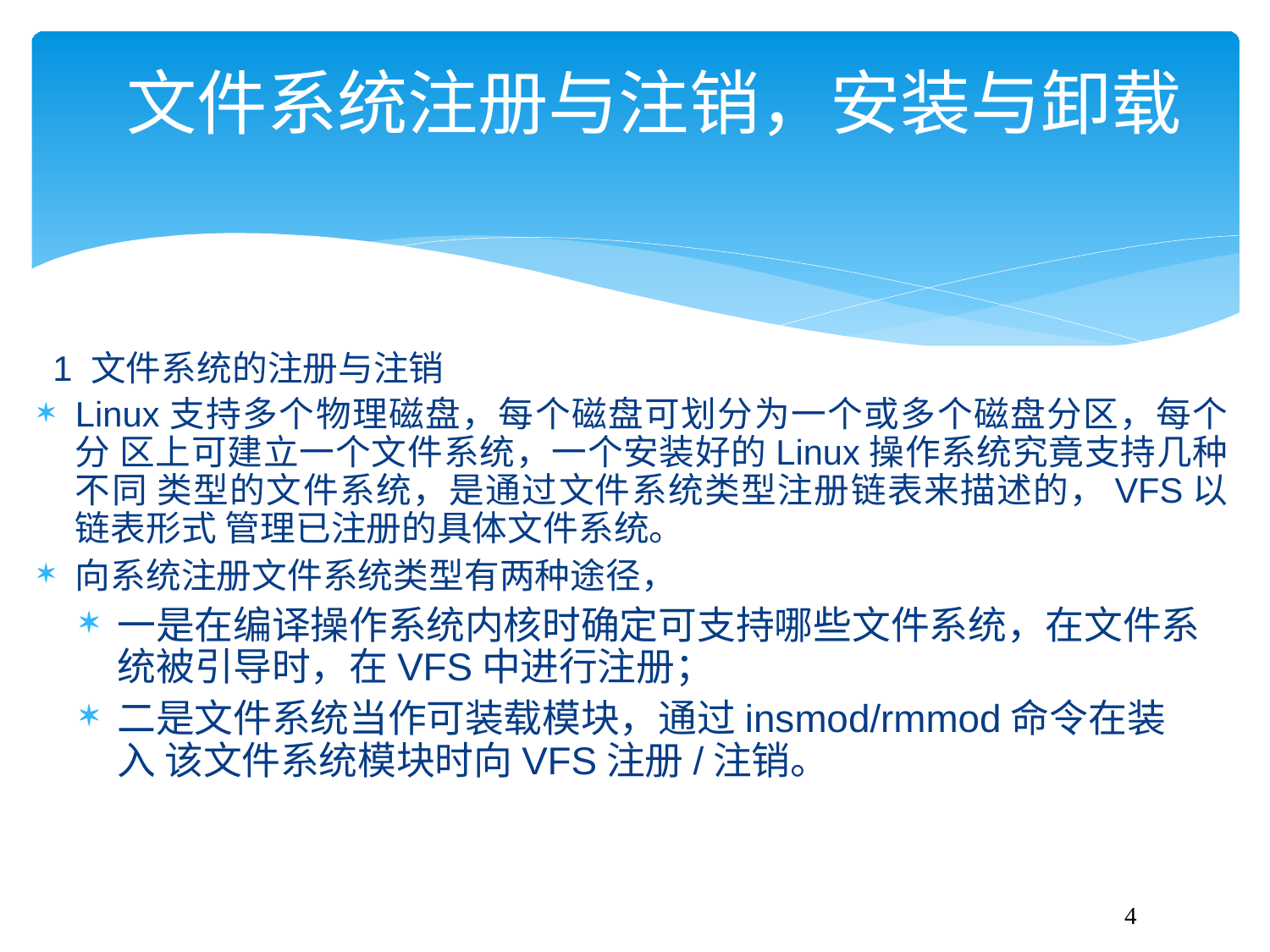

# 文件系统注册与注销，安装与卸载
1 文件系统的注册与注销
Linux支持多个物理磁盘，每个磁盘可划分为一个或多个磁盘分区，每个分 区上可建立一个文件系统，一个安装好的Linux操作系统究竟支持几种不同 类型的文件系统，是通过文件系统类型注册链表来描述的，VFS以链表形式 管理已注册的具体文件系统。
向系统注册文件系统类型有两种途径，
一是在编译操作系统内核时确定可支持哪些文件系统，在文件系 统被引导时，在VFS中进行注册；
二是文件系统当作可装载模块，通过insmod/rmmod命令在装入 该文件系统模块时向VFS注册/注销。

164